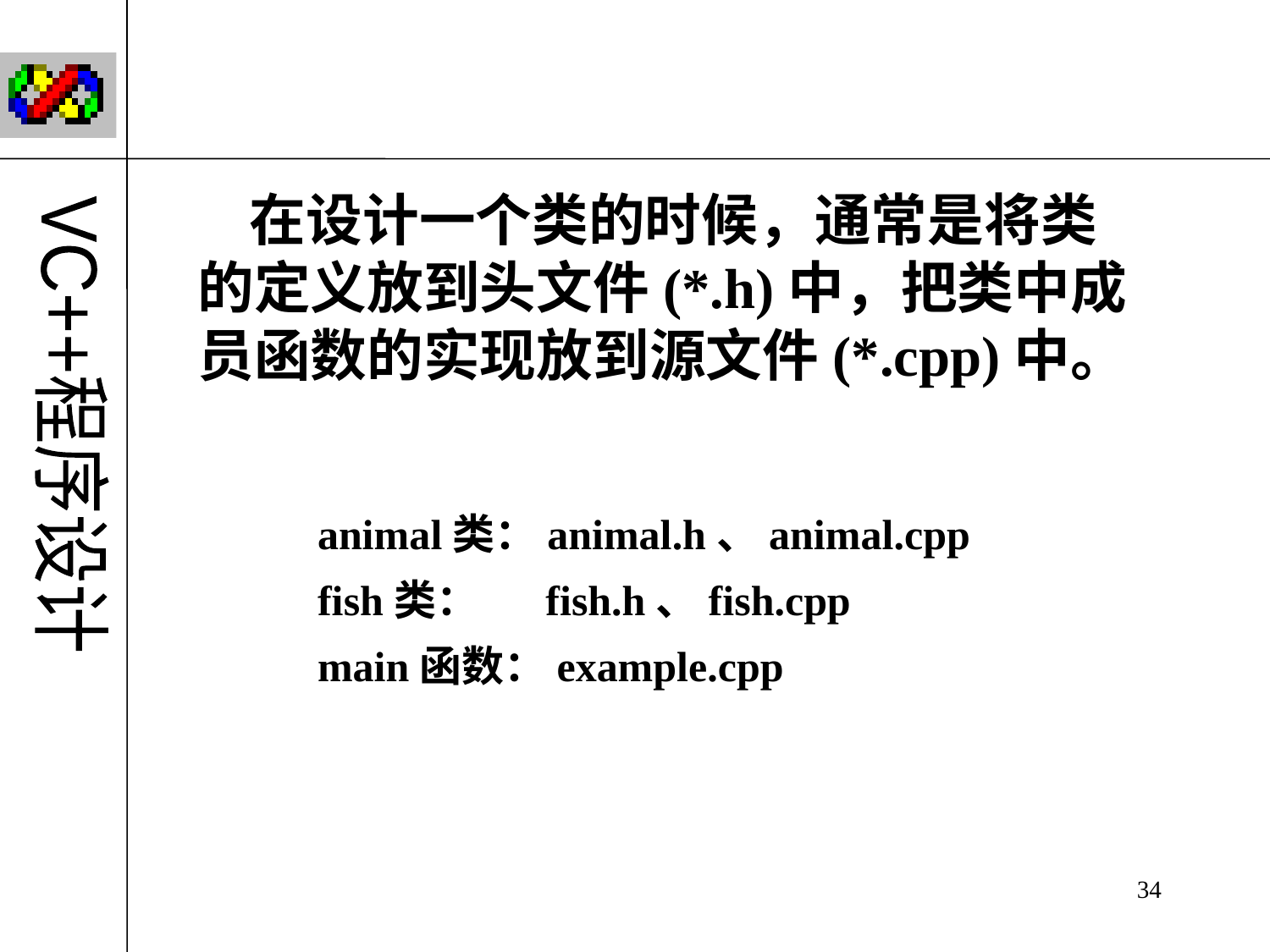

在设计一个类的时候，通常是将类的定义放到头文件(*.h)中，把类中成员函数的实现放到源文件(*.cpp)中。
animal类：animal.h、animal.cpp
fish类：      fish.h、fish.cpp
main函数：example.cpp
34